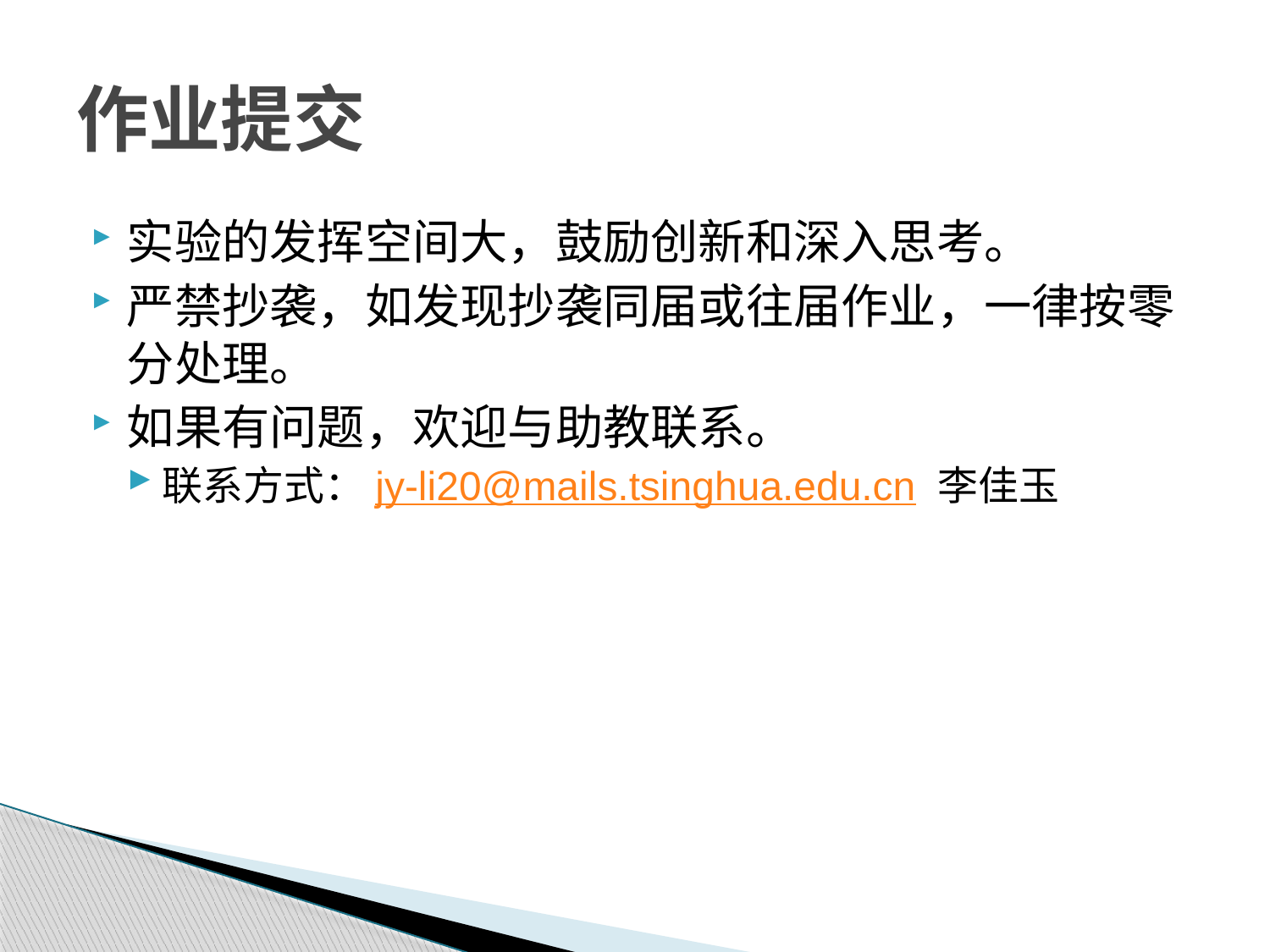

# 作业提交
实验的发挥空间大，鼓励创新和深入思考。
严禁抄袭，如发现抄袭同届或往届作业，一律按零分处理。
如果有问题，欢迎与助教联系。
联系方式：jy-li20@mails.tsinghua.edu.cn 李佳玉